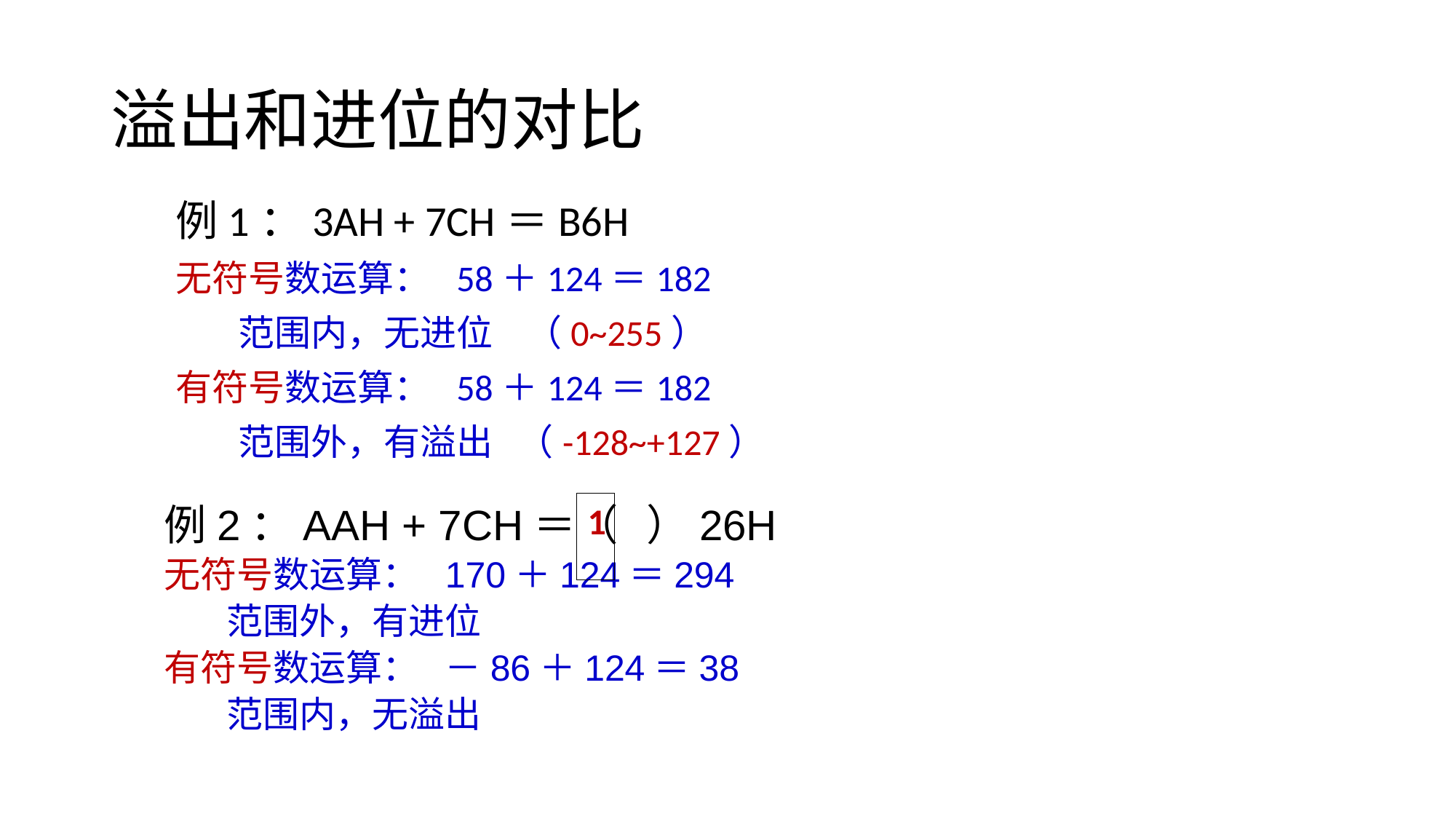

# 溢出和进位的对比
例1：3AH + 7CH＝B6H
无符号数运算：	58＋124＝182
	范围内，无进位    （0~255）
有符号数运算： 	58＋124＝182
	范围外，有溢出   （-128~+127）
例2：AAH + 7CH＝（   ）26H
无符号数运算：	170＋124＝294
	范围外，有进位
有符号数运算：	－86＋124＝38
	范围内，无溢出
1